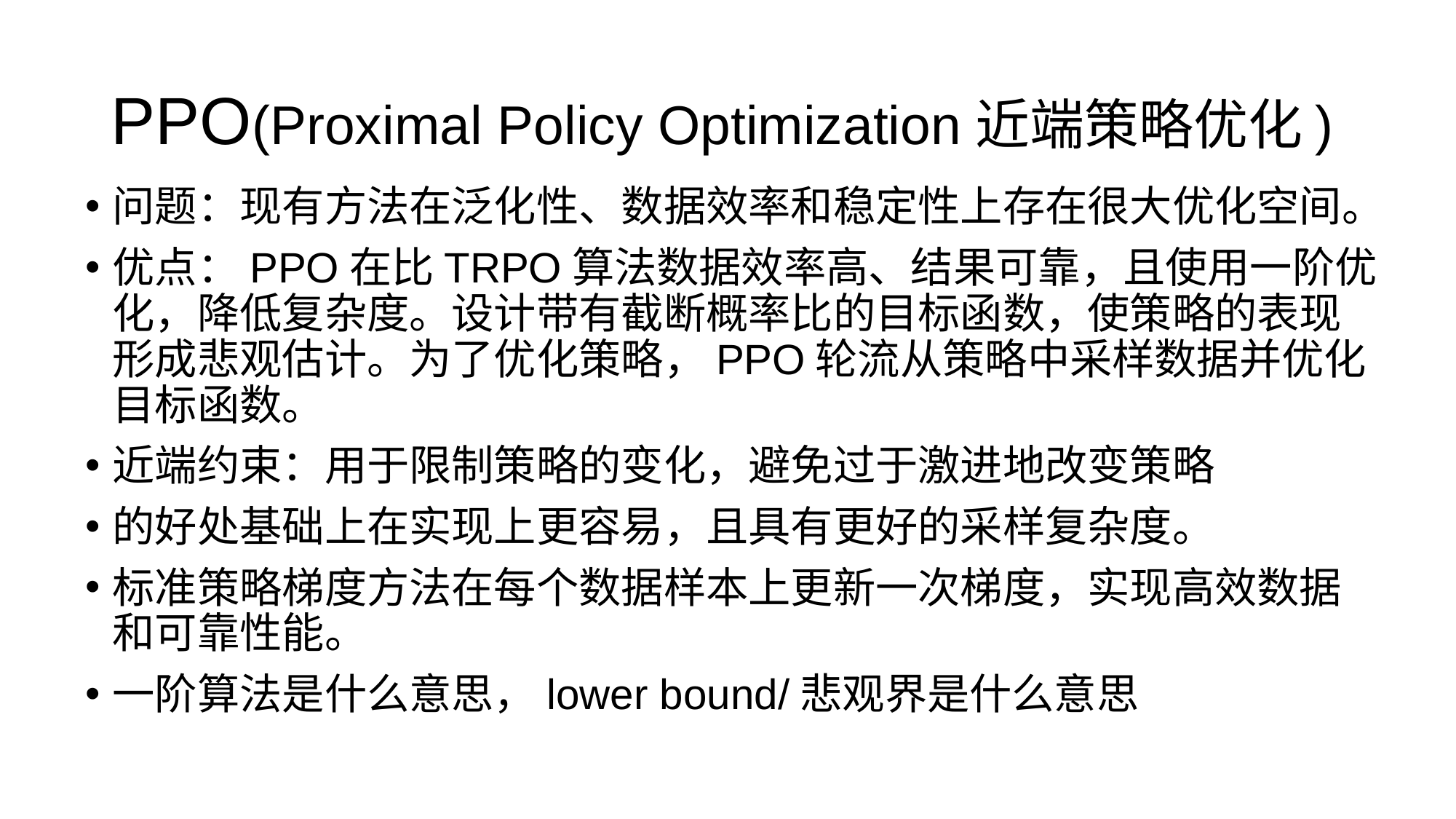

# PPO(Proximal Policy Optimization近端策略优化)
问题：现有方法在泛化性、数据效率和稳定性上存在很大优化空间。
优点：PPO在比TRPO算法数据效率高、结果可靠，且使用一阶优化，降低复杂度。设计带有截断概率比的目标函数，使策略的表现形成悲观估计。为了优化策略，PPO轮流从策略中采样数据并优化目标函数。
近端约束：用于限制策略的变化，避免过于激进地改变策略
的好处基础上在实现上更容易，且具有更好的采样复杂度。
标准策略梯度方法在每个数据样本上更新一次梯度，实现高效数据和可靠性能。
一阶算法是什么意思，lower bound/悲观界是什么意思